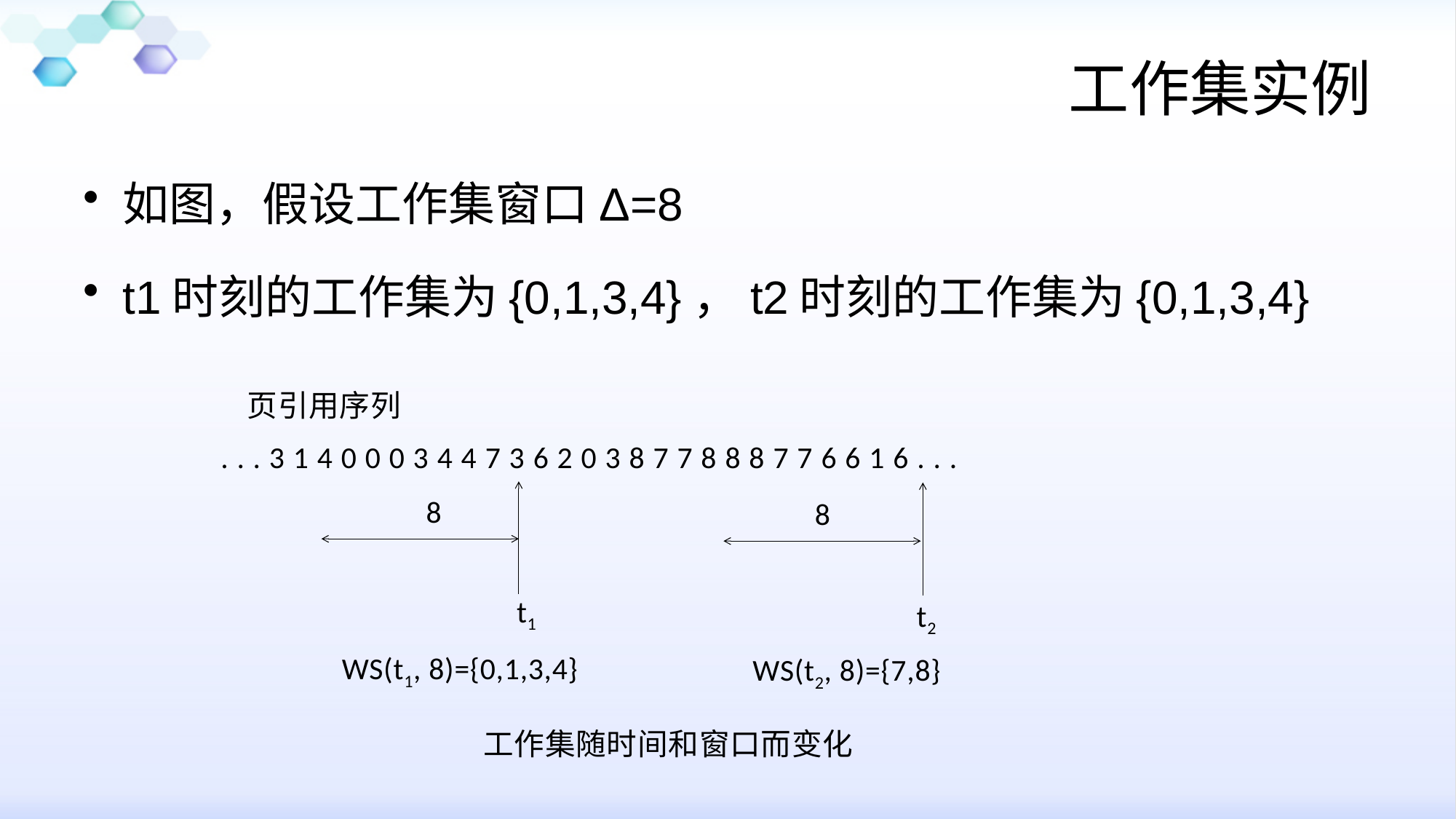

# 工作集实例
如图，假设工作集窗口Δ=8
t1时刻的工作集为{0,1,3,4}，t2时刻的工作集为{0,1,3,4}
页引用序列
...314000344736203877888776616...
8
8
t1
t2
WS(t1, 8)={0,1,3,4}
WS(t2, 8)={7,8}
 工作集随时间和窗口而变化